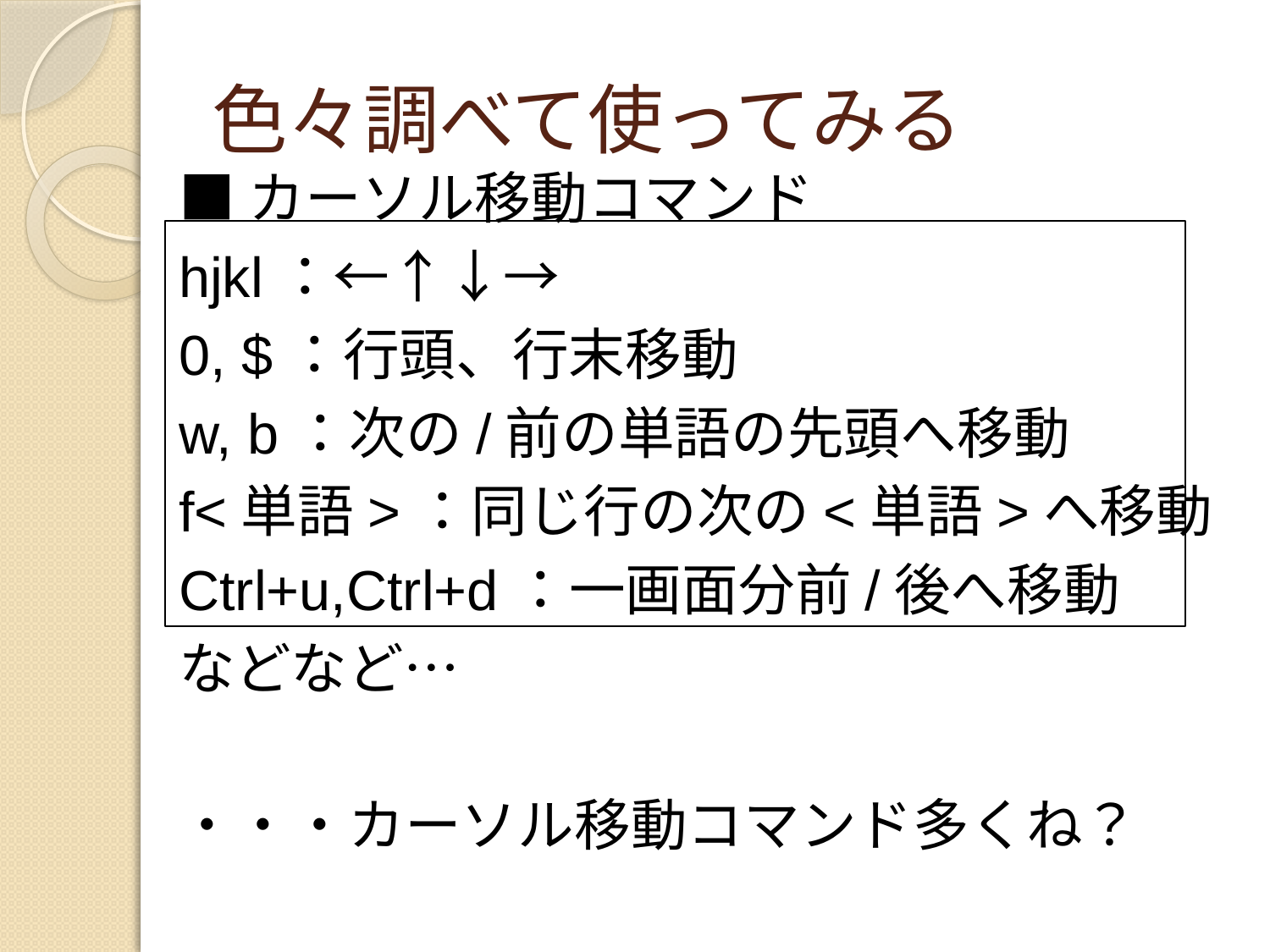

# 色々調べて使ってみる
■カーソル移動コマンド
hjkl：←↑↓→
0, $：行頭、行末移動
w, b：次の/前の単語の先頭へ移動
f<単語>：同じ行の次の<単語>へ移動
Ctrl+u,Ctrl+d：一画面分前/後へ移動
などなど…

・・・カーソル移動コマンド多くね？